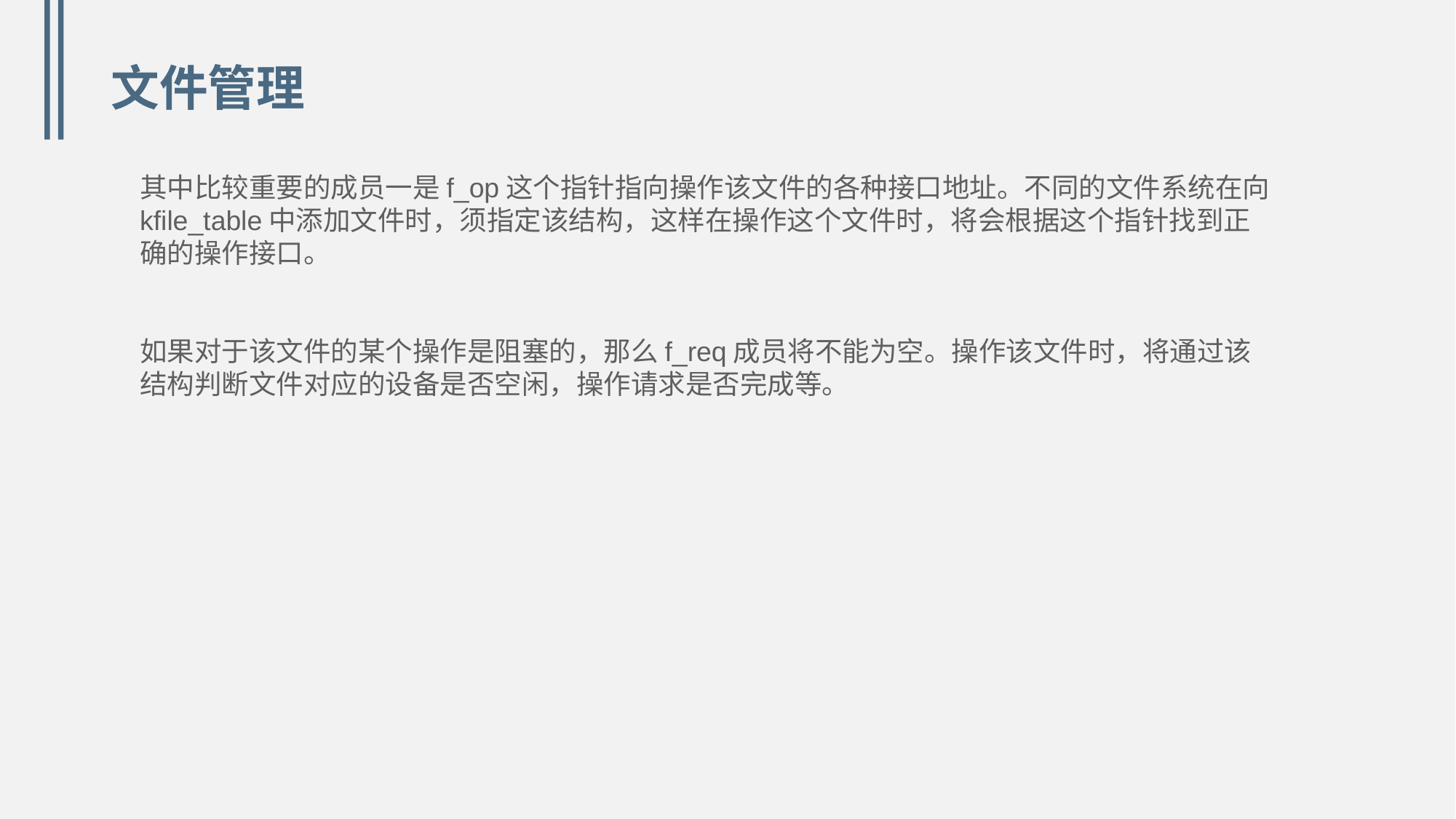

# 文件管理
其中比较重要的成员一是f_op这个指针指向操作该文件的各种接口地址。不同的文件系统在向kfile_table中添加文件时，须指定该结构，这样在操作这个文件时，将会根据这个指针找到正确的操作接口。

如果对于该文件的某个操作是阻塞的，那么f_req成员将不能为空。操作该文件时，将通过该结构判断文件对应的设备是否空闲，操作请求是否完成等。